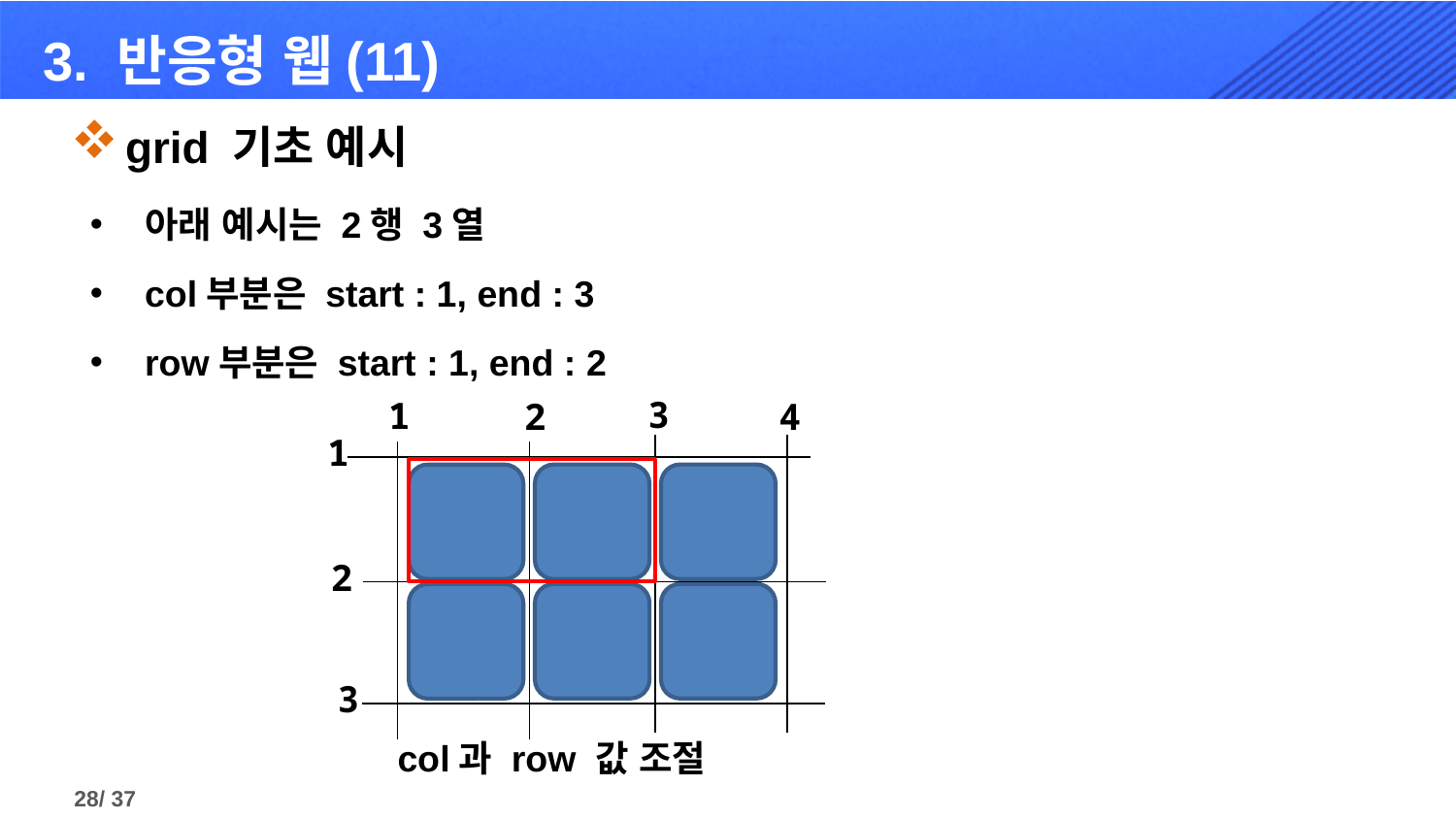

# 3. 반응형 웹(11)
grid 기초 예시
아래 예시는 2행 3열
col부분은 start : 1, end : 3
row부분은 start : 1, end : 2
3
1
2
4
1

2

3
col과 row 값 조절